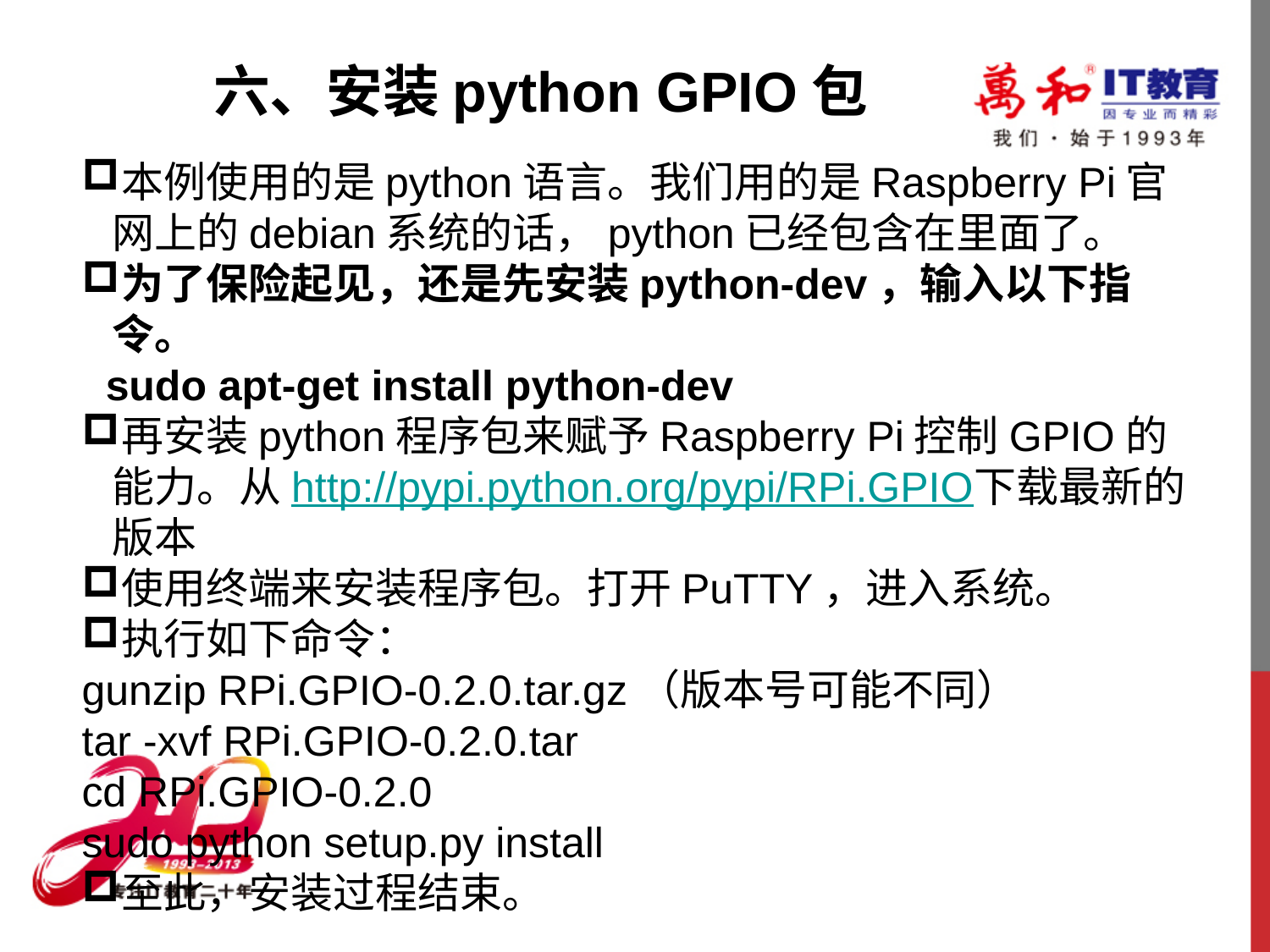

六、安装python GPIO包
本例使用的是python语言。我们用的是Raspberry Pi官网上的debian系统的话，python已经包含在里面了。
为了保险起见，还是先安装python-dev，输入以下指令。
  sudo apt-get install python-dev
再安装python程序包来赋予Raspberry Pi控制GPIO的能力。从http://pypi.python.org/pypi/RPi.GPIO下载最新的版本
使用终端来安装程序包。打开PuTTY，进入系统。
执行如下命令：
gunzip RPi.GPIO-0.2.0.tar.gz（版本号可能不同）
tar -xvf RPi.GPIO-0.2.0.tar
cd RPi.GPIO-0.2.0
sudo python setup.py install
至此，安装过程结束。